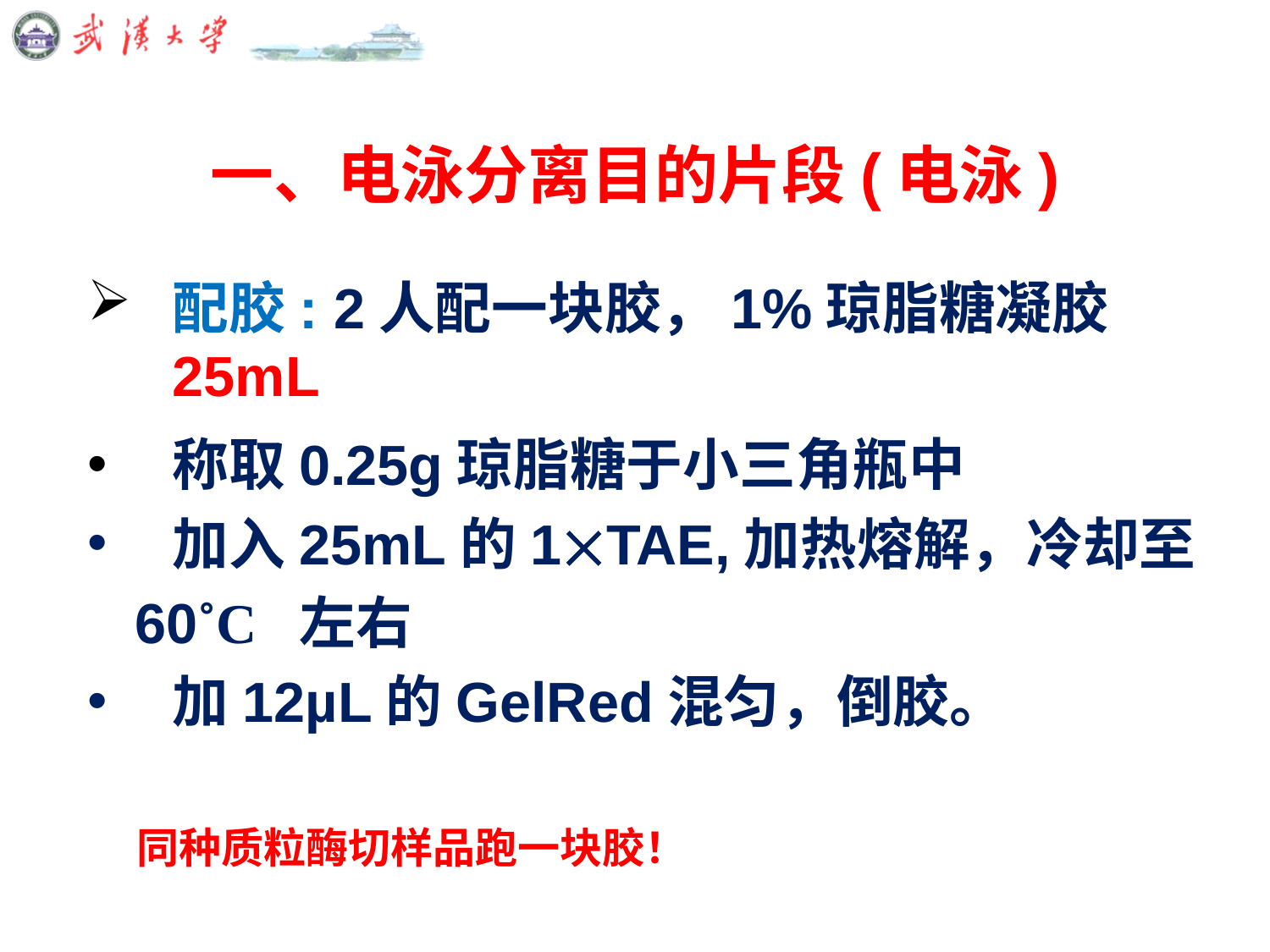

# 一、电泳分离目的片段(电泳)
配胶: 2人配一块胶，1%琼脂糖凝胶25mL
称取0.25g琼脂糖于小三角瓶中
加入25mL的1×TAE,加热熔解，冷却至
   60˚C  左右
加12µL的GelRed混匀，倒胶。

    同种质粒酶切样品跑一块胶！